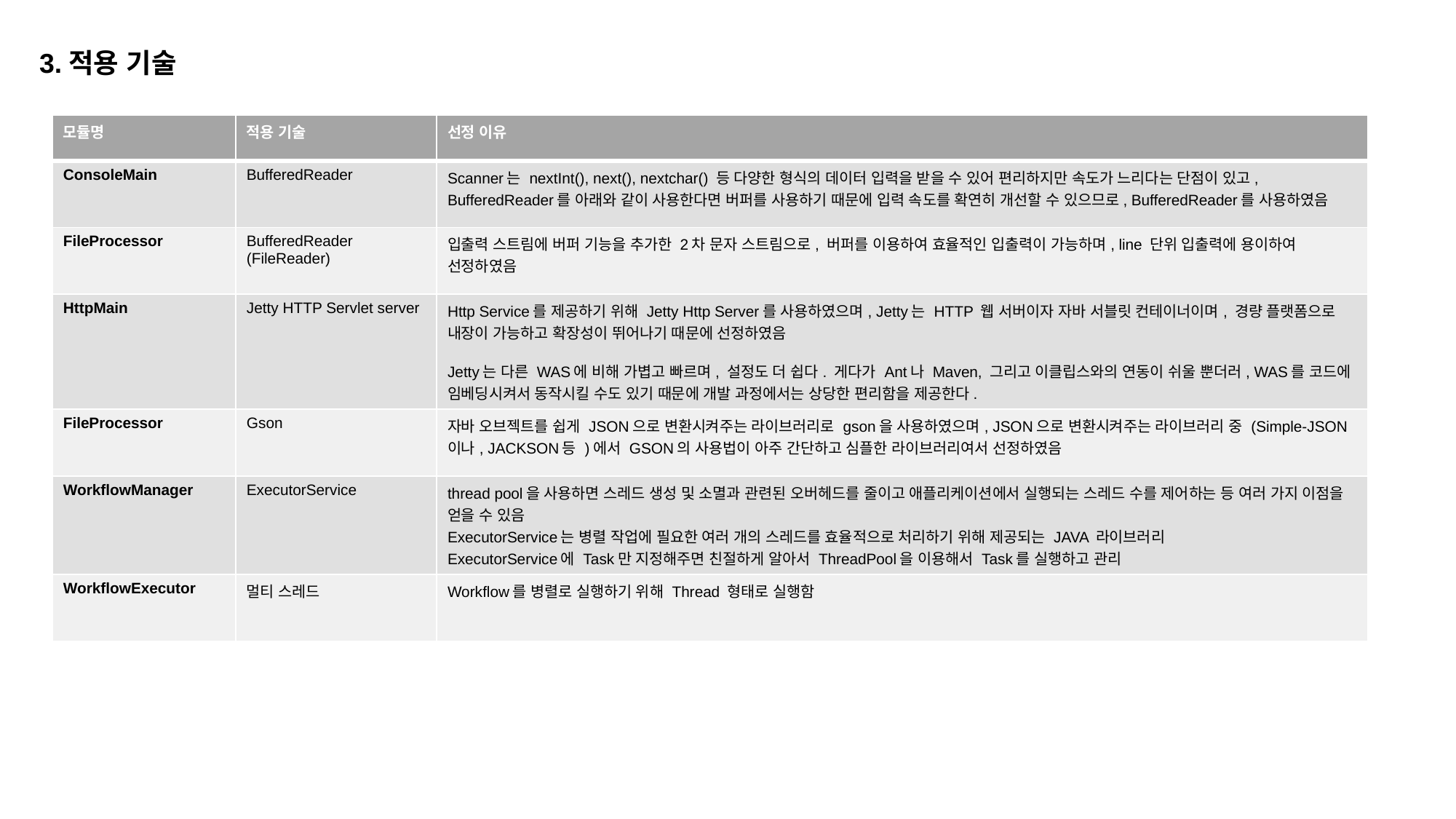

3.적용 기술
| 모듈명 | 적용 기술 | 선정 이유 |
| --- | --- | --- |
| ConsoleMain | BufferedReader | Scanner는 nextInt(), next(), nextchar() 등 다양한 형식의 데이터 입력을 받을 수 있어 편리하지만 속도가 느리다는 단점이 있고, BufferedReader를 아래와 같이 사용한다면 버퍼를 사용하기 때문에 입력 속도를 확연히 개선할 수 있으므로, BufferedReader를 사용하였음 |
| FileProcessor | BufferedReader (FileReader) | 입출력 스트림에 버퍼 기능을 추가한 2차 문자 스트림으로, 버퍼를 이용하여 효율적인 입출력이 가능하며, line 단위 입출력에 용이하여 선정하였음 |
| HttpMain | Jetty HTTP Servlet server | Http Service를 제공하기 위해 Jetty Http Server를 사용하였으며, Jetty는 HTTP 웹 서버이자 자바 서블릿 컨테이너이며, 경량 플랫폼으로 내장이 가능하고 확장성이 뛰어나기 때문에 선정하였음 Jetty는 다른 WAS에 비해 가볍고 빠르며, 설정도 더 쉽다. 게다가 Ant나 Maven, 그리고 이클립스와의 연동이 쉬울 뿐더러, WAS를 코드에 임베딩시켜서 동작시킬 수도 있기 때문에 개발 과정에서는 상당한 편리함을 제공한다. |
| FileProcessor | Gson | 자바 오브젝트를 쉽게 JSON으로 변환시켜주는 라이브러리로 gson을 사용하였으며, JSON으로 변환시켜주는 라이브러리 중 (Simple-JSON이나, JACKSON등 )에서 GSON의 사용법이 아주 간단하고 심플한 라이브러리여서 선정하였음 |
| WorkflowManager | ExecutorService | thread pool을 사용하면 스레드 생성 및 소멸과 관련된 오버헤드를 줄이고 애플리케이션에서 실행되는 스레드 수를 제어하는 등 여러 가지 이점을 얻을 수 있음 ExecutorService는 병렬 작업에 필요한 여러 개의 스레드를 효율적으로 처리하기 위해 제공되는 JAVA 라이브러리 ExecutorService에 Task만 지정해주면 친절하게 알아서 ThreadPool을 이용해서 Task를 실행하고 관리 |
| WorkflowExecutor | 멀티 스레드 | Workflow를 병렬로 실행하기 위해 Thread 형태로 실행함 |